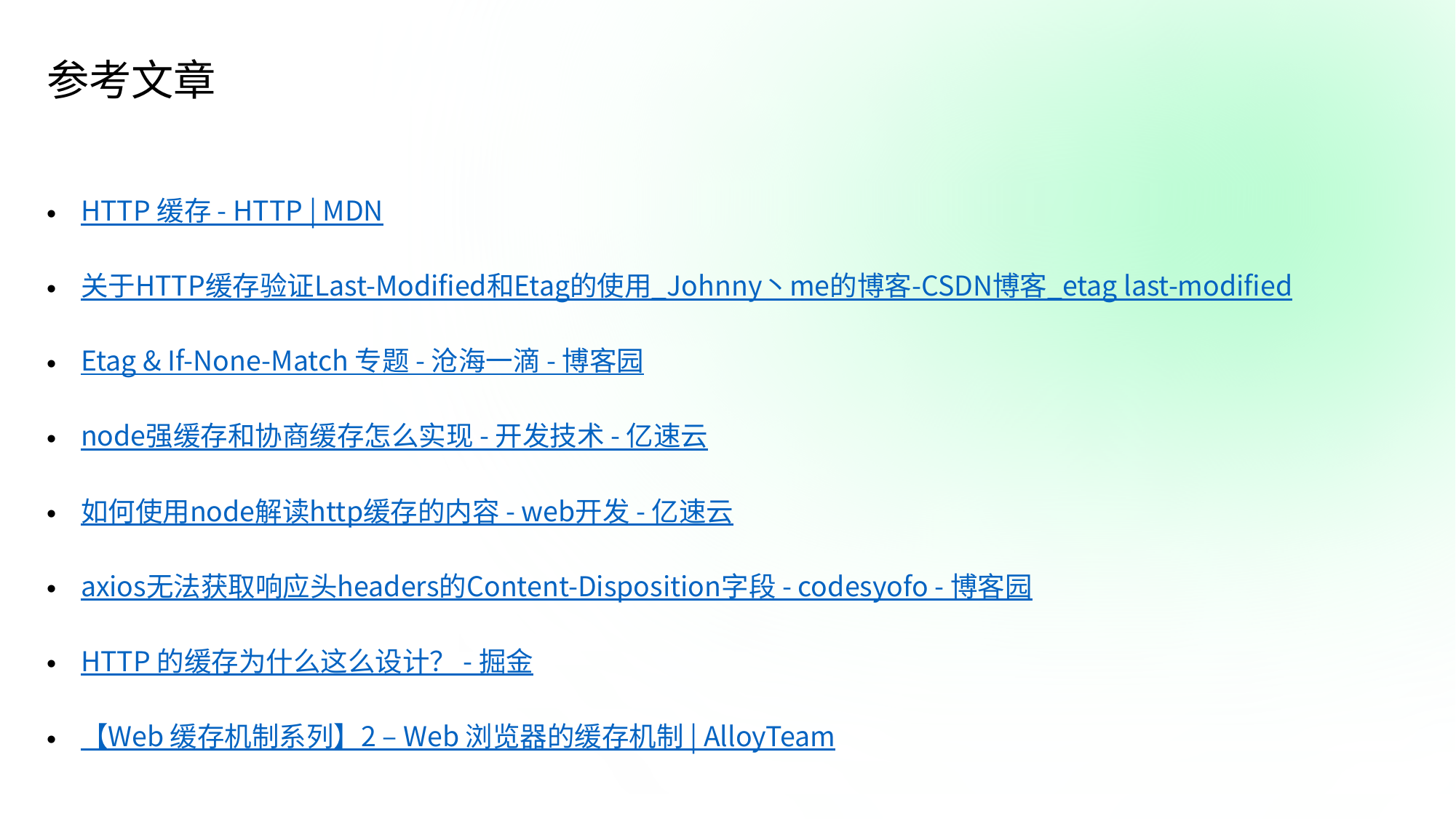

参考文章
HTTP 缓存 - HTTP | MDN
关于HTTP缓存验证Last-Modified和Etag的使用_Johnny丶me的博客-CSDN博客_etag last-modified
Etag & If-None-Match 专题 - 沧海一滴 - 博客园
node强缓存和协商缓存怎么实现 - 开发技术 - 亿速云
如何使用node解读http缓存的内容 - web开发 - 亿速云
axios无法获取响应头headers的Content-Disposition字段 - codesyofo - 博客园
HTTP 的缓存为什么这么设计？ - 掘金
【Web 缓存机制系列】2 – Web 浏览器的缓存机制 | AlloyTeam